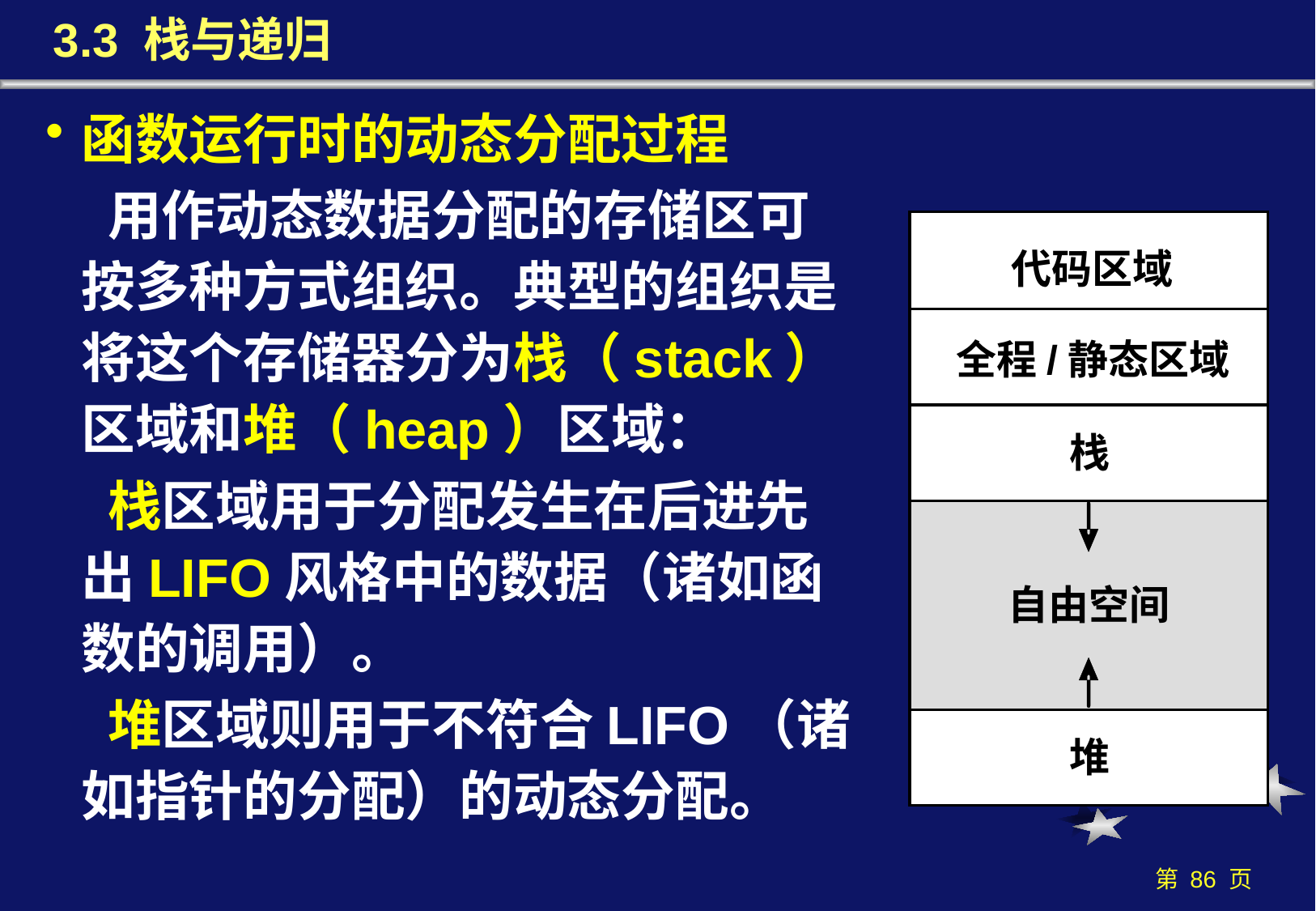

# 3.3 栈与递归
函数运行时的动态分配过程
    用作动态数据分配的存储区可按多种方式组织。典型的组织是将这个存储器分为栈（stack）区域和堆（heap）区域：
    栈区域用于分配发生在后进先出LIFO风格中的数据（诸如函数的调用）。
    堆区域则用于不符合LIFO（诸如指针的分配）的动态分配。

代码区域

全程/静态区域

栈

自由空间

堆